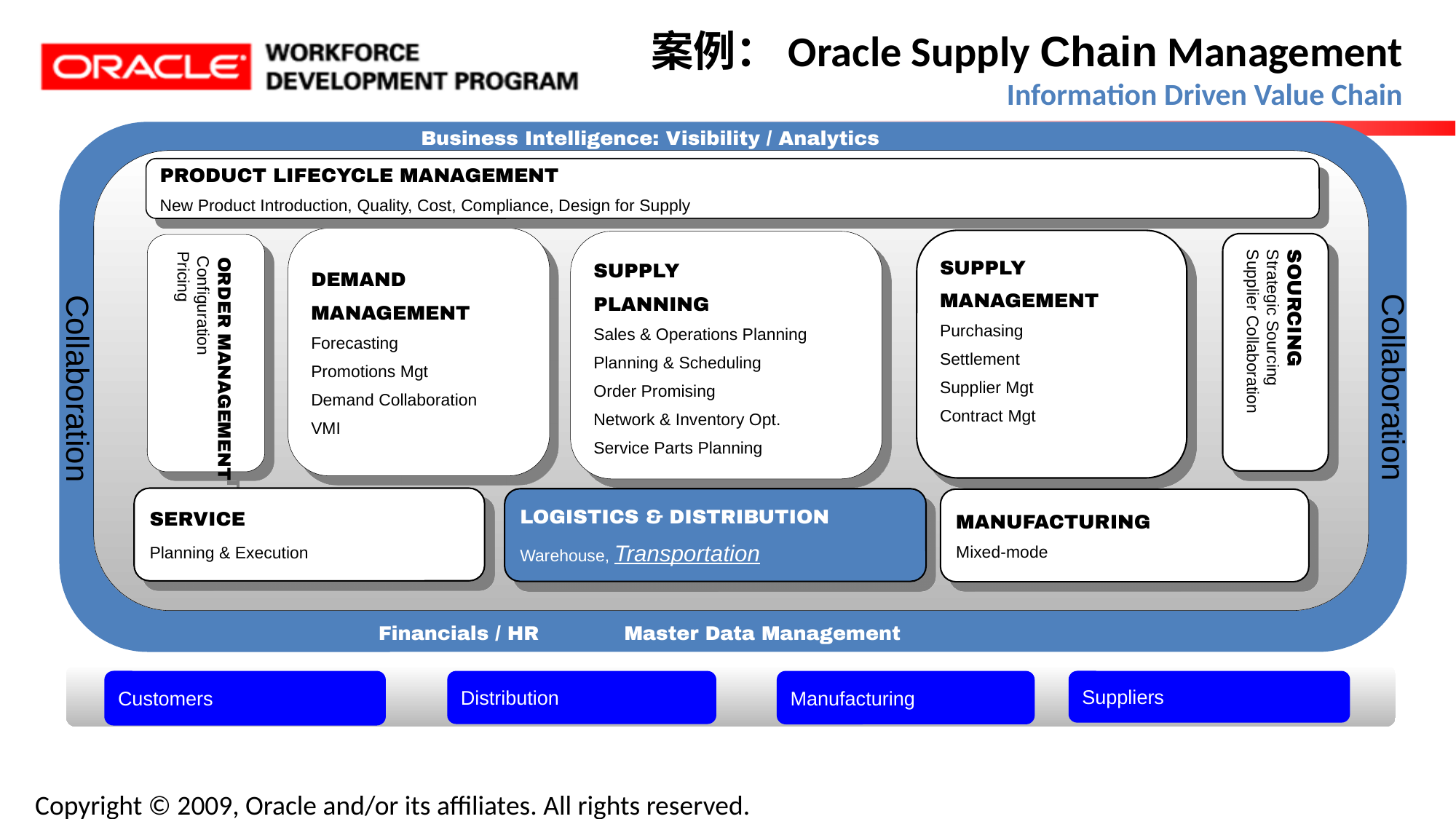

案例：Oracle Supply Chain Management
Information Driven Value Chain
Business Intelligence: Visibility / Analytics

PRODUCT LIFECYCLE MANAGEMENT
New Product Introduction, Quality, Cost, Compliance, Design for Supply

DEMAND
MANAGEMENT
Forecasting
Promotions Mgt
Demand Collaboration
VMI

SUPPLY
MANAGEMENT
Purchasing
Settlement
Supplier Mgt
Contract Mgt

SUPPLY
PLANNING
Sales & Operations Planning
Planning & Scheduling
Order Promising
Network & Inventory Opt.
Service Parts Planning

SOURCING
Strategic Sourcing
Supplier Collaboration
 ORDER MANAGEMENT
 Configuration
Pricing
Collaboration
Collaboration
SERVICE
Planning & Execution
LOGISTICS & DISTRIBUTION
Warehouse, Transportation
MANUFACTURING
Mixed-mode
Financials / HR             Master Data Management

Customers
Distribution
Manufacturing
Suppliers
Copyright © 2009, Oracle and/or its affiliates. All rights reserved.